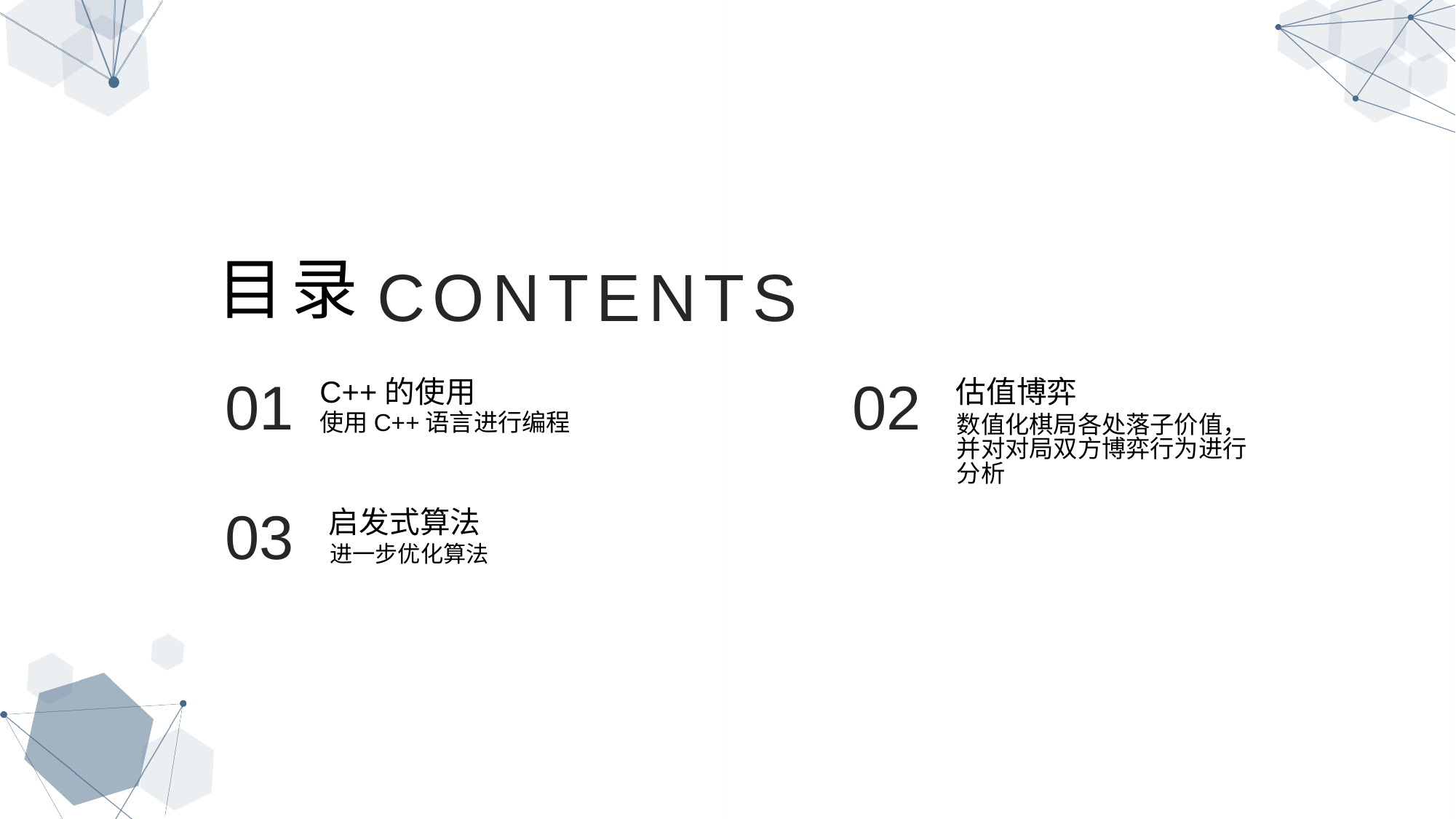

目录
CONTENTS
C++的使用
估值博弈
01
02
使用C++语言进行编程
数值化棋局各处落子价值，并对对局双方博弈行为进行分析

启发式算法
03
进一步优化算法